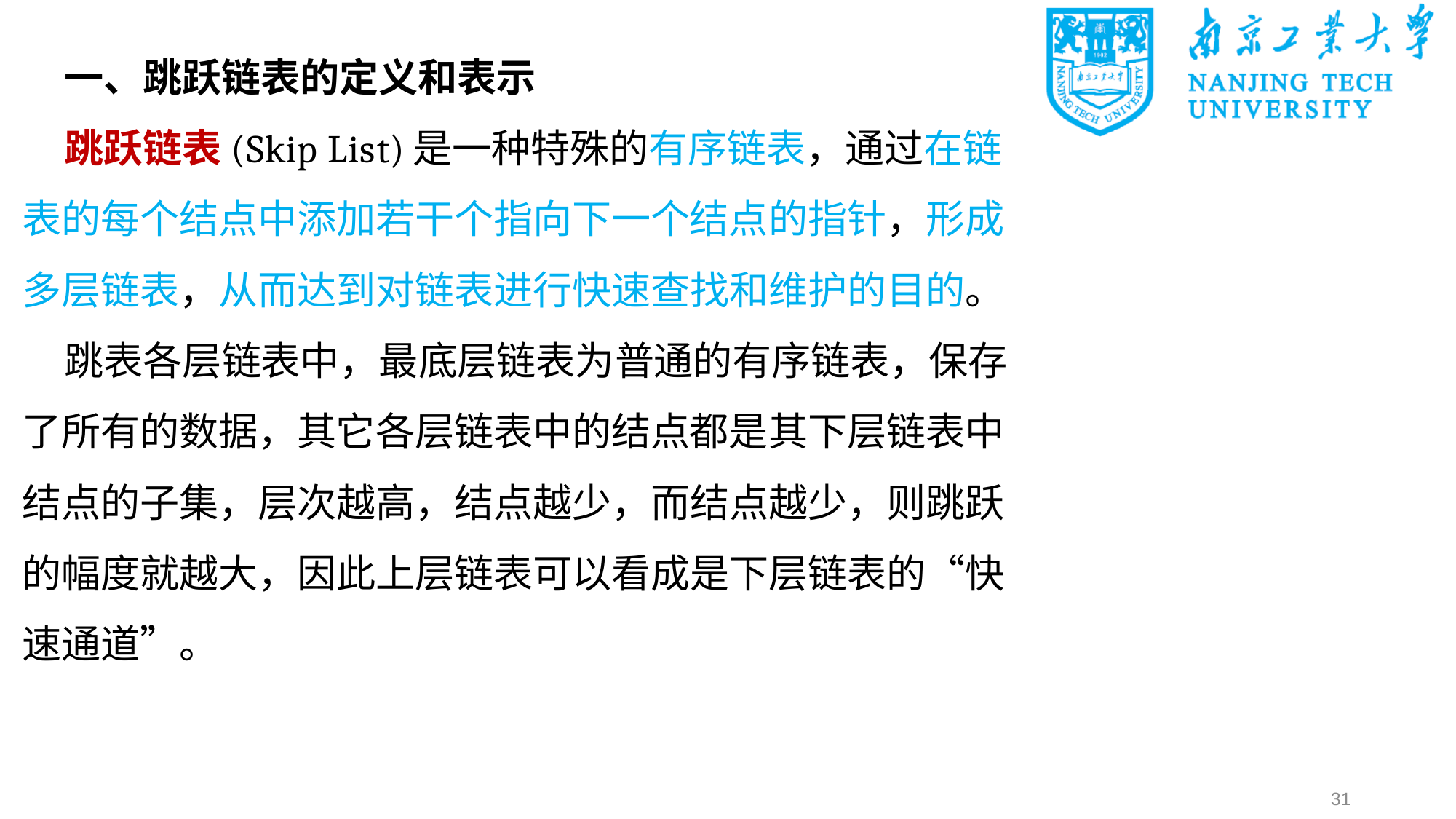

一、跳跃链表的定义和表示
跳跃链表(Skip List)是一种特殊的有序链表，通过在链表的每个结点中添加若干个指向下一个结点的指针，形成多层链表，从而达到对链表进行快速查找和维护的目的。
跳表各层链表中，最底层链表为普通的有序链表，保存了所有的数据，其它各层链表中的结点都是其下层链表中结点的子集，层次越高，结点越少，而结点越少，则跳跃的幅度就越大，因此上层链表可以看成是下层链表的“快速通道”。
31